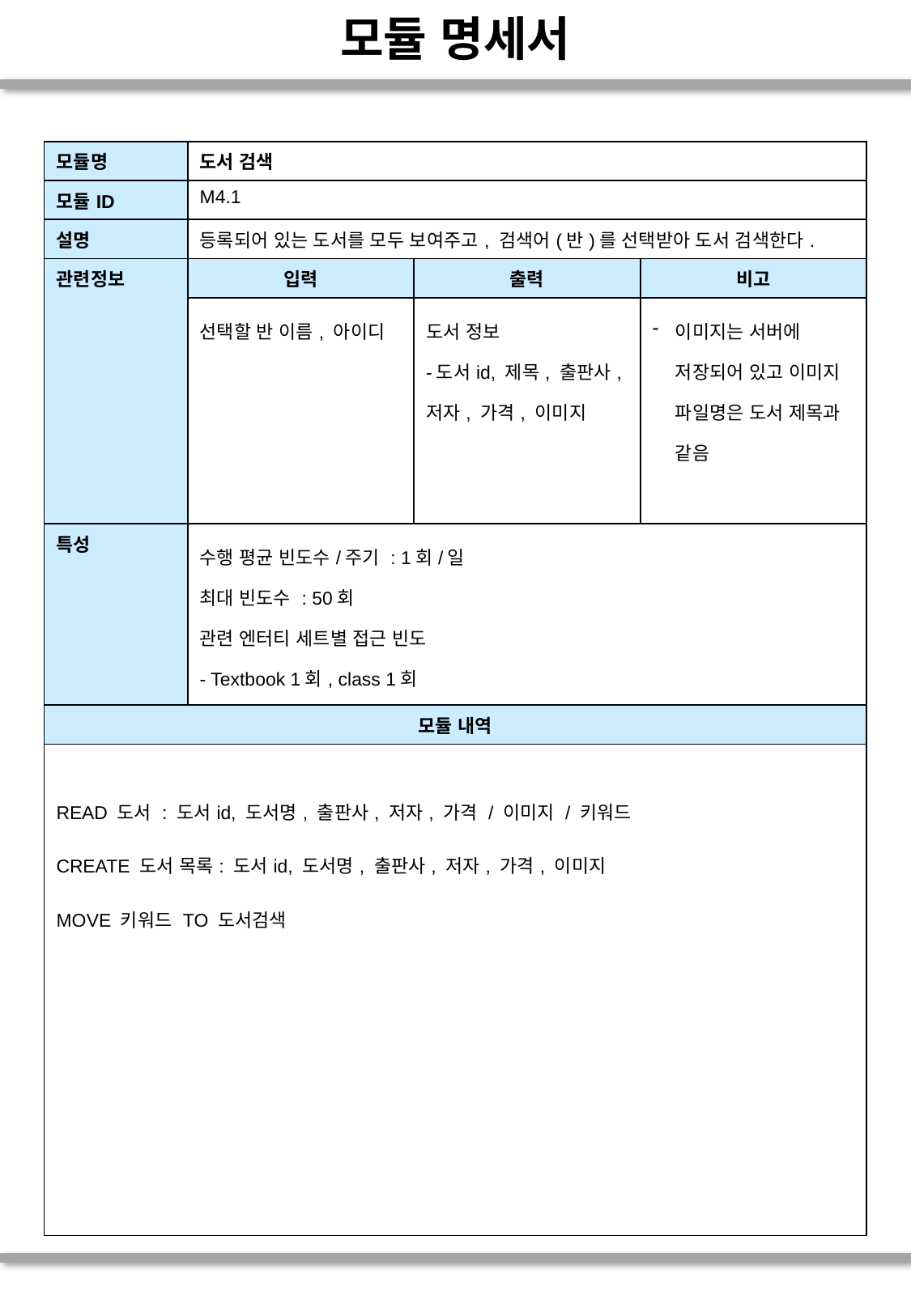

# 모듈 명세서
| 모듈명 | 도서 검색 |  |  |
| --- | --- | --- | --- |
| 모듈ID | M4.1 |  |  |
| 설명 | 등록되어 있는 도서를 모두 보여주고, 검색어(반)를 선택받아 도서 검색한다. |  |  |
| 관련정보 | 입력 | 출력 | 비고 |
|  | 선택할 반 이름, 아이디 | 도서 정보 -도서id, 제목, 출판사, 저자, 가격, 이미지 | 이미지는 서버에 저장되어 있고 이미지 파일명은 도서 제목과 같음 |
| 특성 | 수행 평균 빈도수/주기 : 1회/일 최대 빈도수 : 50회 관련 엔터티 세트별 접근 빈도 - Textbook 1회, class 1회 |  |  |
| 모듈 내역 |  |  |  |
| READ 도서 : 도서id, 도서명, 출판사, 저자, 가격 / 이미지 / 키워드 CREATE 도서 목록: 도서id, 도서명, 출판사, 저자, 가격, 이미지 MOVE 키워드 TO 도서검색 |  |  |  |